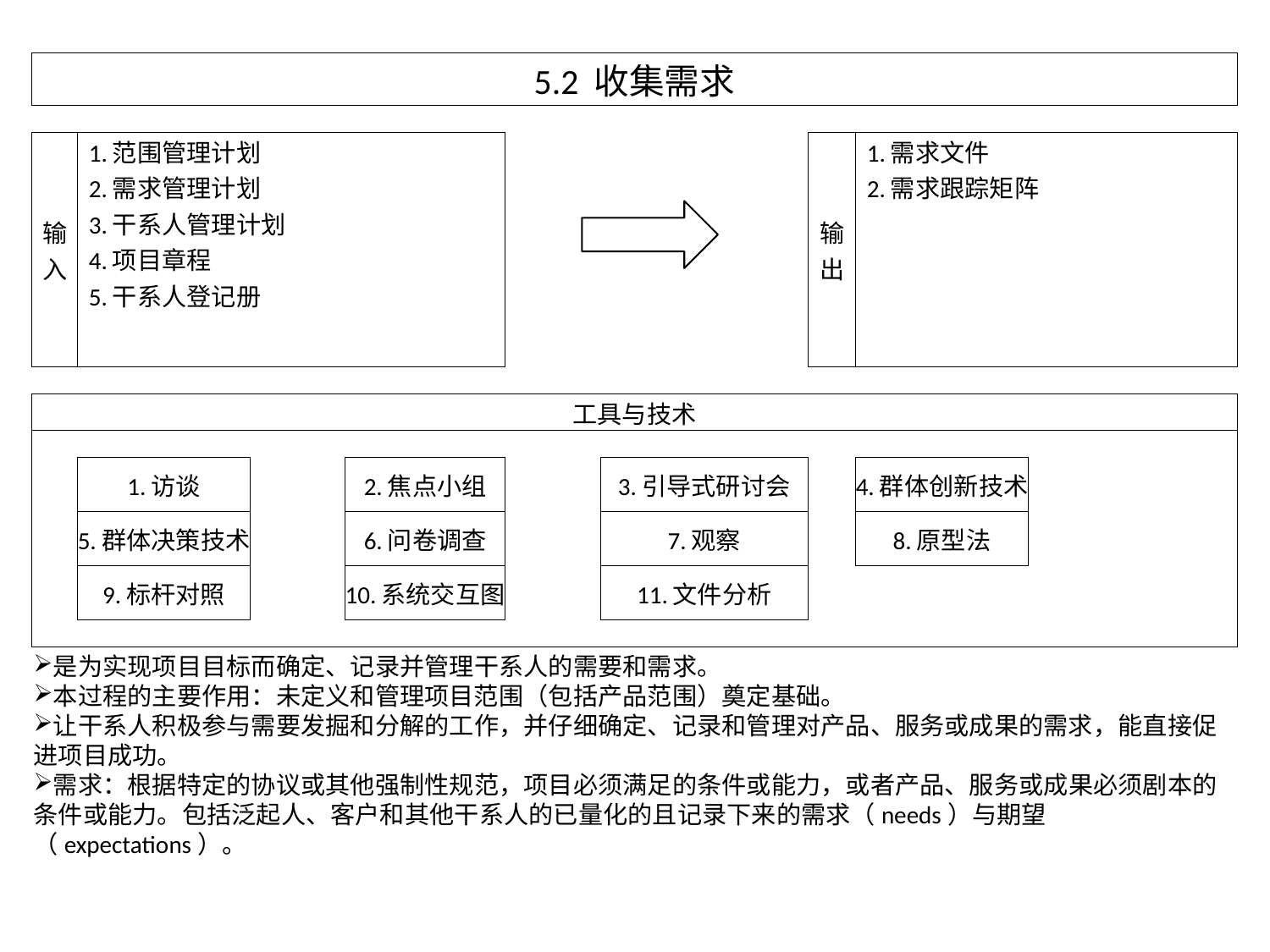

| 5.2 收集需求 |  |  |  |  |  |  |  |  |  |
| --- | --- | --- | --- | --- | --- | --- | --- | --- | --- |
|  |  |  |  |  |  |  |  |  |  |
| 输入 | 1.范围管理计划 |  |  |  |  | 输出 | 1.需求文件 |  |  |
|  | 2.需求管理计划 |  |  |  |  |  | 2.需求跟踪矩阵 |  |  |
|  | 3.干系人管理计划 |  |  |  |  |  |  |  |  |
|  | 4.项目章程 |  |  |  |  |  |  |  |  |
|  | 5.干系人登记册 |  |  |  |  |  |  |  |  |
|  |  |  |  |  |  |  |  |  |  |
|  |  |  |  |  |  |  |  |  |  |
|  |  |  |  |  |  |  |  |  |  |
| 工具与技术 |  |  |  |  |  |  |  |  |  |
|  |  |  |  |  |  |  |  |  |  |
|  | 1.访谈 |  | 2.焦点小组 |  | 3.引导式研讨会 |  | 4.群体创新技术 |  |  |
|  | 5.群体决策技术 |  | 6.问卷调查 |  | 7.观察 |  | 8.原型法 |  |  |
|  | 9.标杆对照 |  | 10.系统交互图 |  | 11.文件分析 |  |  |  |  |
|  |  |  |  |  |  |  |  |  |  |

是为实现项目目标而确定、记录并管理干系人的需要和需求。
本过程的主要作用：未定义和管理项目范围（包括产品范围）奠定基础。
让干系人积极参与需要发掘和分解的工作，并仔细确定、记录和管理对产品、服务或成果的需求，能直接促进项目成功。
需求：根据特定的协议或其他强制性规范，项目必须满足的条件或能力，或者产品、服务或成果必须剧本的条件或能力。包括泛起人、客户和其他干系人的已量化的且记录下来的需求（needs）与期望（expectations）。